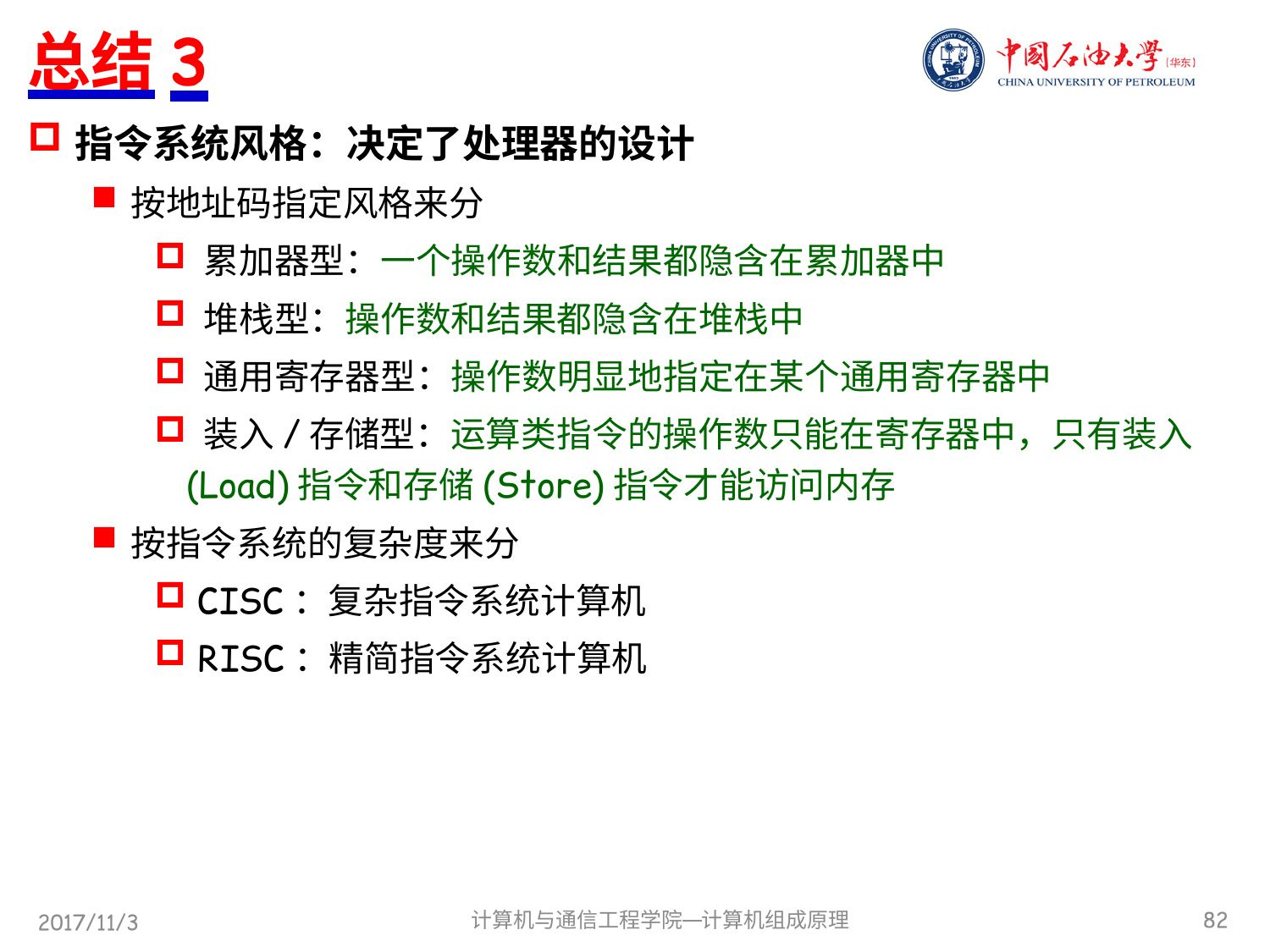

# 总结3
指令系统风格：决定了处理器的设计
按地址码指定风格来分
 累加器型：一个操作数和结果都隐含在累加器中
 堆栈型：操作数和结果都隐含在堆栈中
 通用寄存器型：操作数明显地指定在某个通用寄存器中
 装入/存储型：运算类指令的操作数只能在寄存器中，只有装入(Load)指令和存储(Store)指令才能访问内存
按指令系统的复杂度来分
 CISC：复杂指令系统计算机
 RISC：精简指令系统计算机

计算机与通信工程学院—计算机组成原理
82
2017/11/3